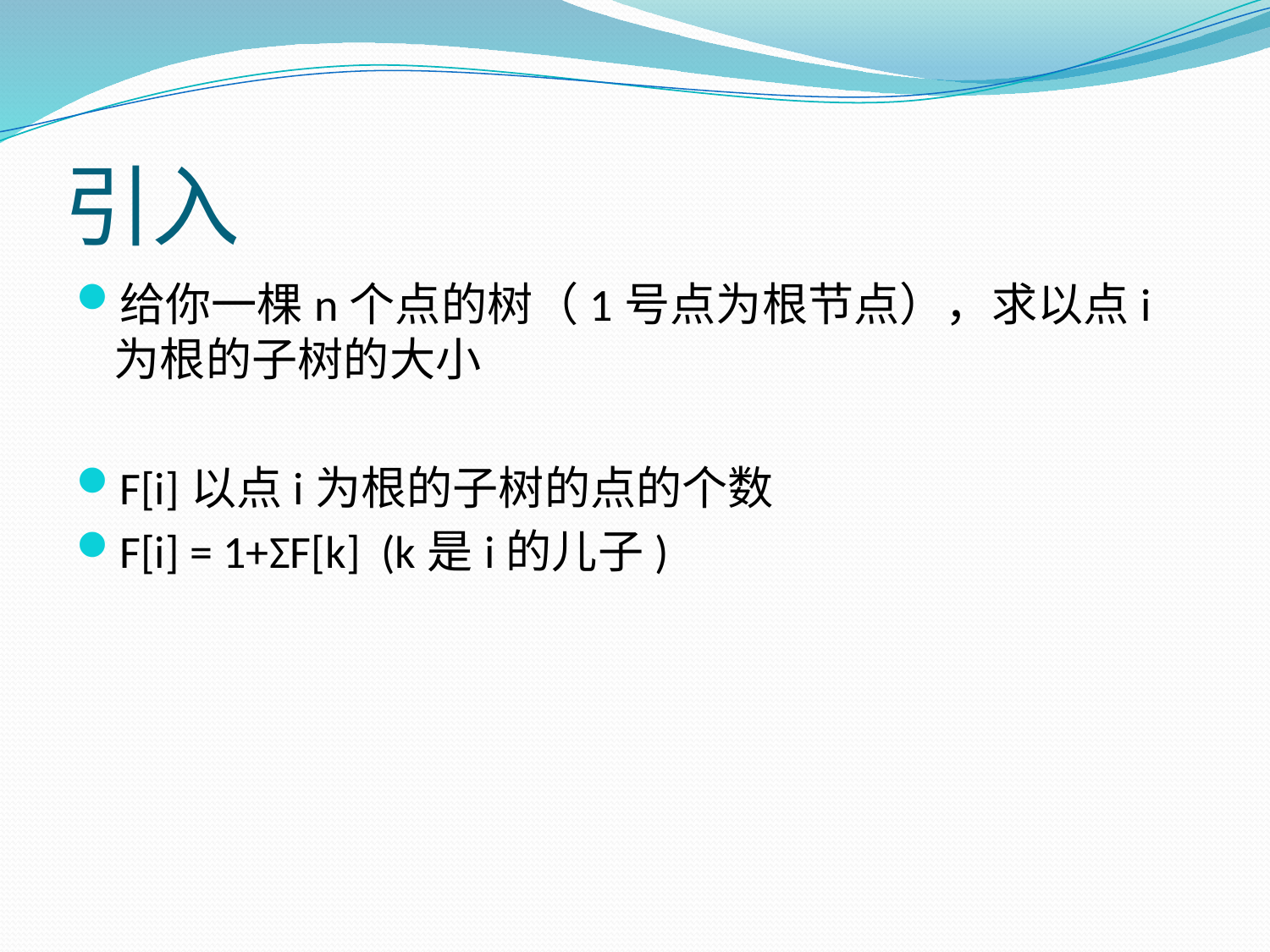

# 引入
给你一棵n个点的树（1号点为根节点），求以点i为根的子树的大小

F[i]以点i为根的子树的点的个数
F[i] = 1+ΣF[k]  (k是i的儿子)